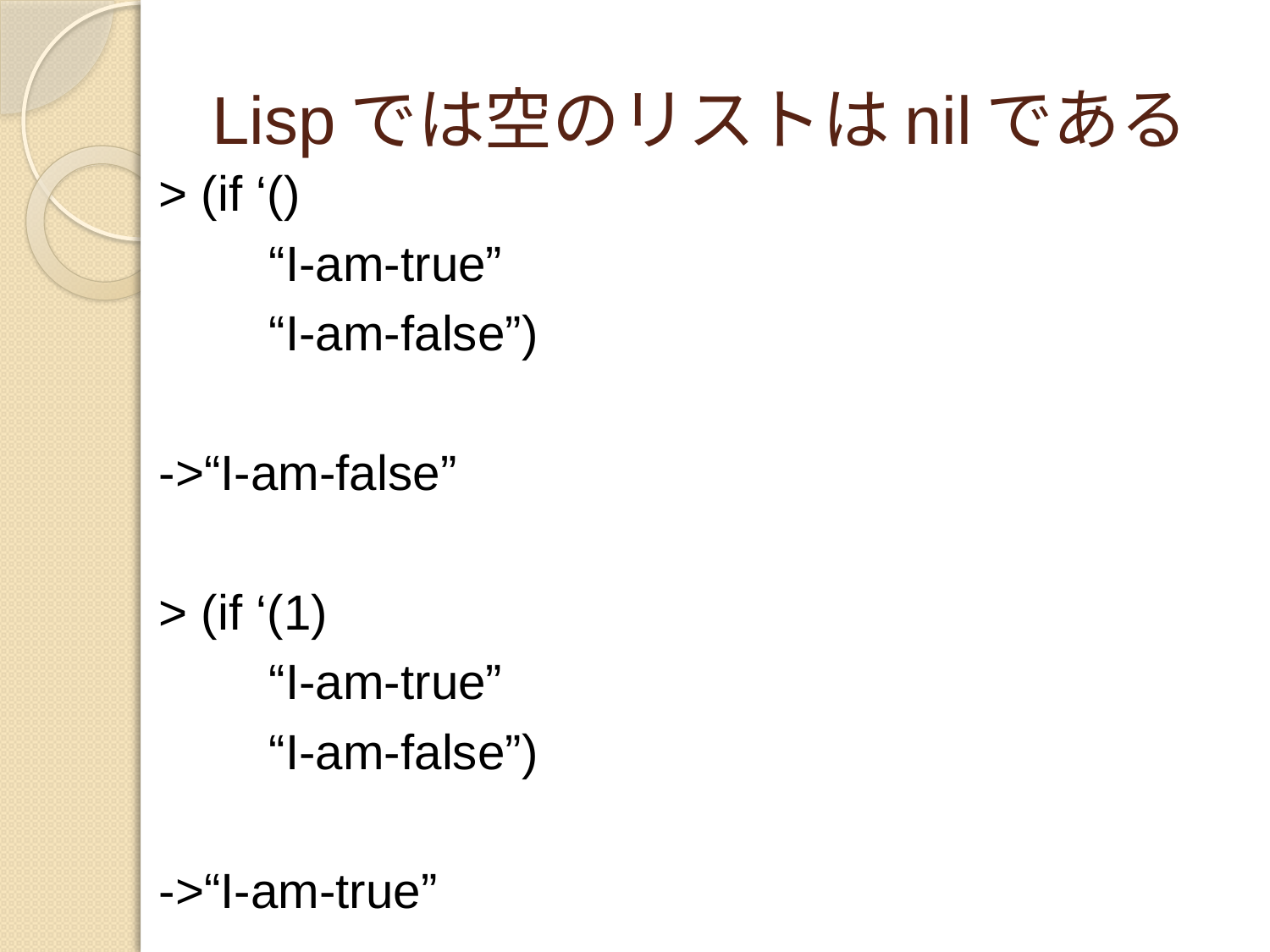

# Lispでは空のリストはnilである
> (if ‘()
        “I-am-true”
        “I-am-false”)

->“I-am-false”

> (if ‘(1)
        “I-am-true”
        “I-am-false”)

->“I-am-true”